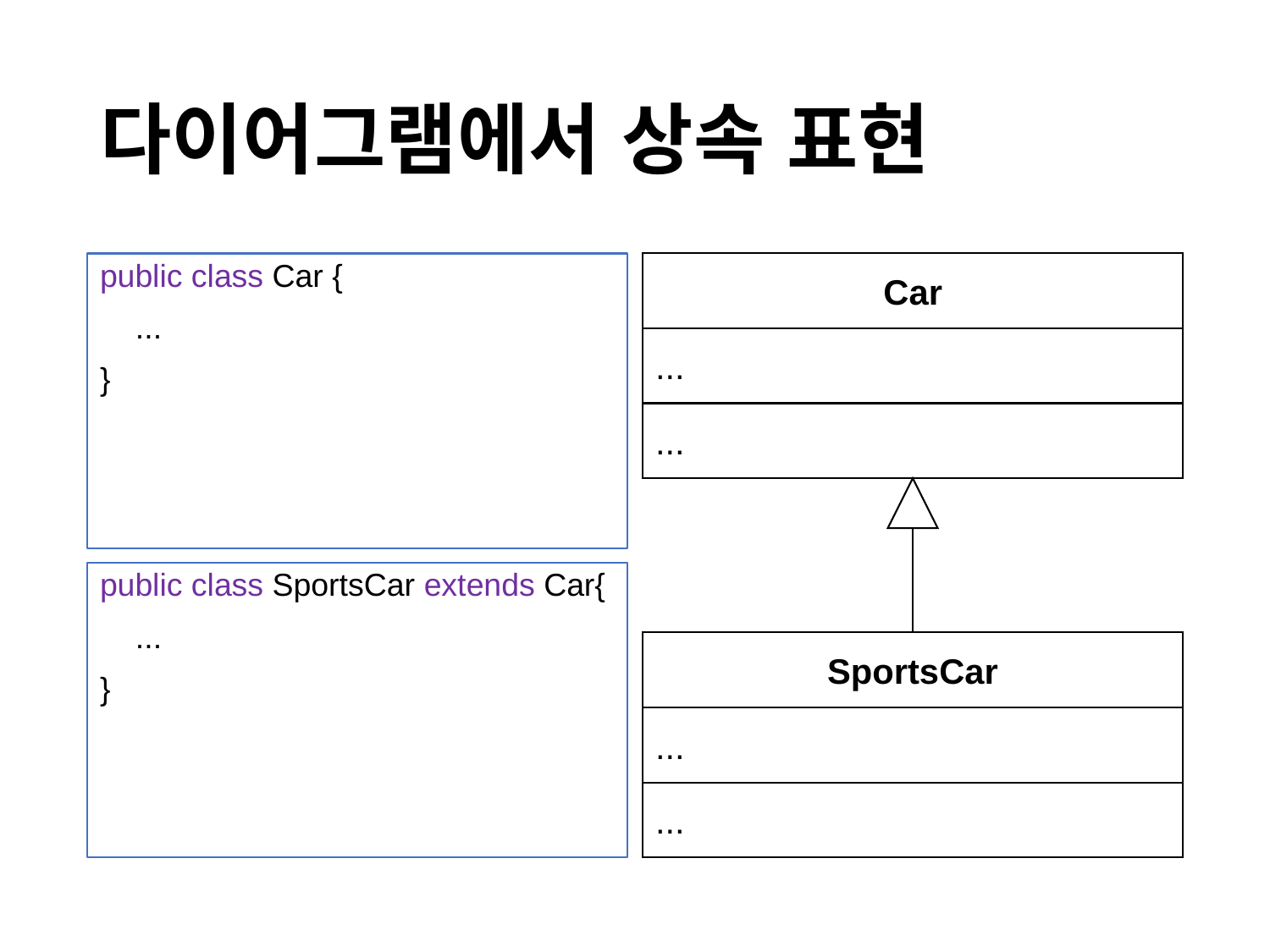

# 다이어그램에서 상속 표현
public class Car {
    ...
}
Car
...
...

public class SportsCar extends Car{
    ...
}
SportsCar
...
...